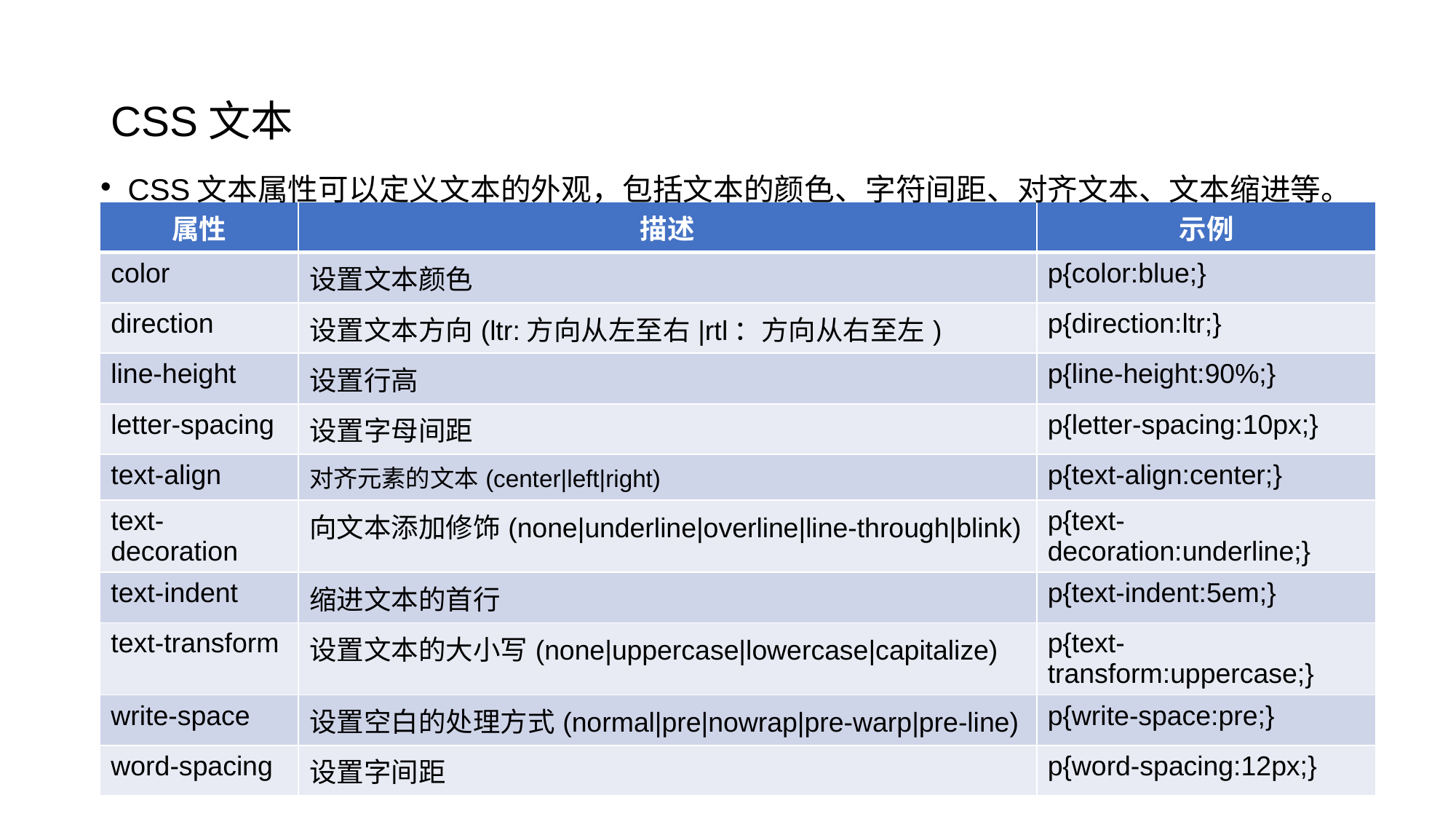

# CSS文本
CSS文本属性可以定义文本的外观，包括文本的颜色、字符间距、对齐文本、文本缩进等。
| 属性 | 描述 | 示例 |
| --- | --- | --- |
| color | 设置文本颜色 | p{color:blue;} |
| direction | 设置文本方向(ltr:方向从左至右|rtl：方向从右至左) | p{direction:ltr;} |
| line-height | 设置行高 | p{line-height:90%;} |
| letter-spacing | 设置字母间距 | p{letter-spacing:10px;} |
| text-align | 对齐元素的文本(center|left|right) | p{text-align:center;} |
| text-decoration | 向文本添加修饰(none|underline|overline|line-through|blink) | p{text-decoration:underline;} |
| text-indent | 缩进文本的首行 | p{text-indent:5em;} |
| text-transform | 设置文本的大小写(none|uppercase|lowercase|capitalize) | p{text-transform:uppercase;} |
| write-space | 设置空白的处理方式(normal|pre|nowrap|pre-warp|pre-line) | p{write-space:pre;} |
| word-spacing | 设置字间距 | p{word-spacing:12px;} |